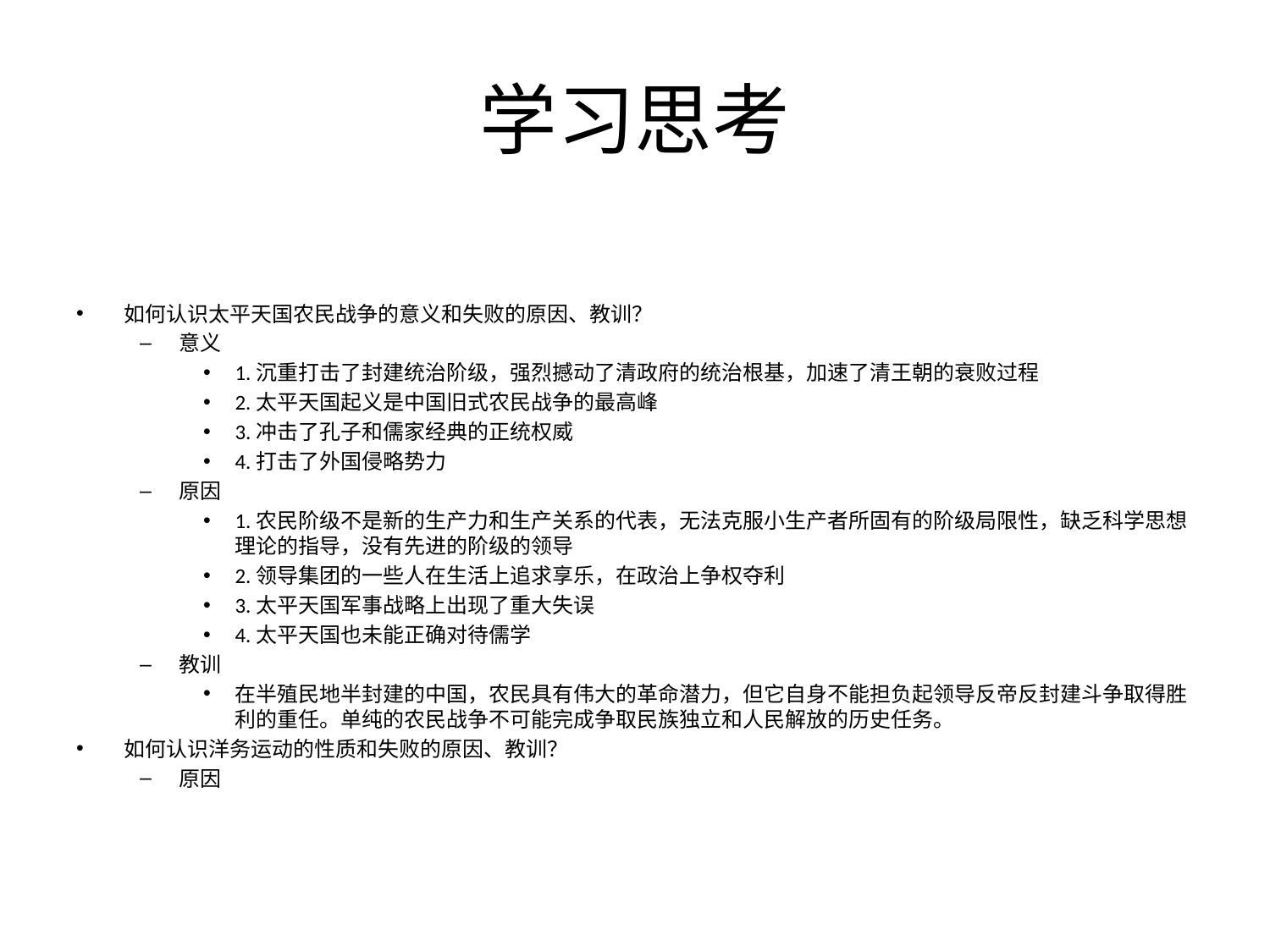

# 学习思考

如何认识太平天国农民战争的意义和失败的原因、教训？
意义
1.沉重打击了封建统治阶级，强烈撼动了清政府的统治根基，加速了清王朝的衰败过程
2.太平天国起义是中国旧式农民战争的最高峰
3.冲击了孔子和儒家经典的正统权威
4.打击了外国侵略势力
原因
1.农民阶级不是新的生产力和生产关系的代表，无法克服小生产者所固有的阶级局限性，缺乏科学思想理论的指导，没有先进的阶级的领导
2.领导集团的一些人在生活上追求享乐，在政治上争权夺利
3.太平天国军事战略上出现了重大失误
4.太平天国也未能正确对待儒学
教训
在半殖民地半封建的中国，农民具有伟大的革命潜力，但它自身不能担负起领导反帝反封建斗争取得胜利的重任。单纯的农民战争不可能完成争取民族独立和人民解放的历史任务。
如何认识洋务运动的性质和失败的原因、教训？
原因